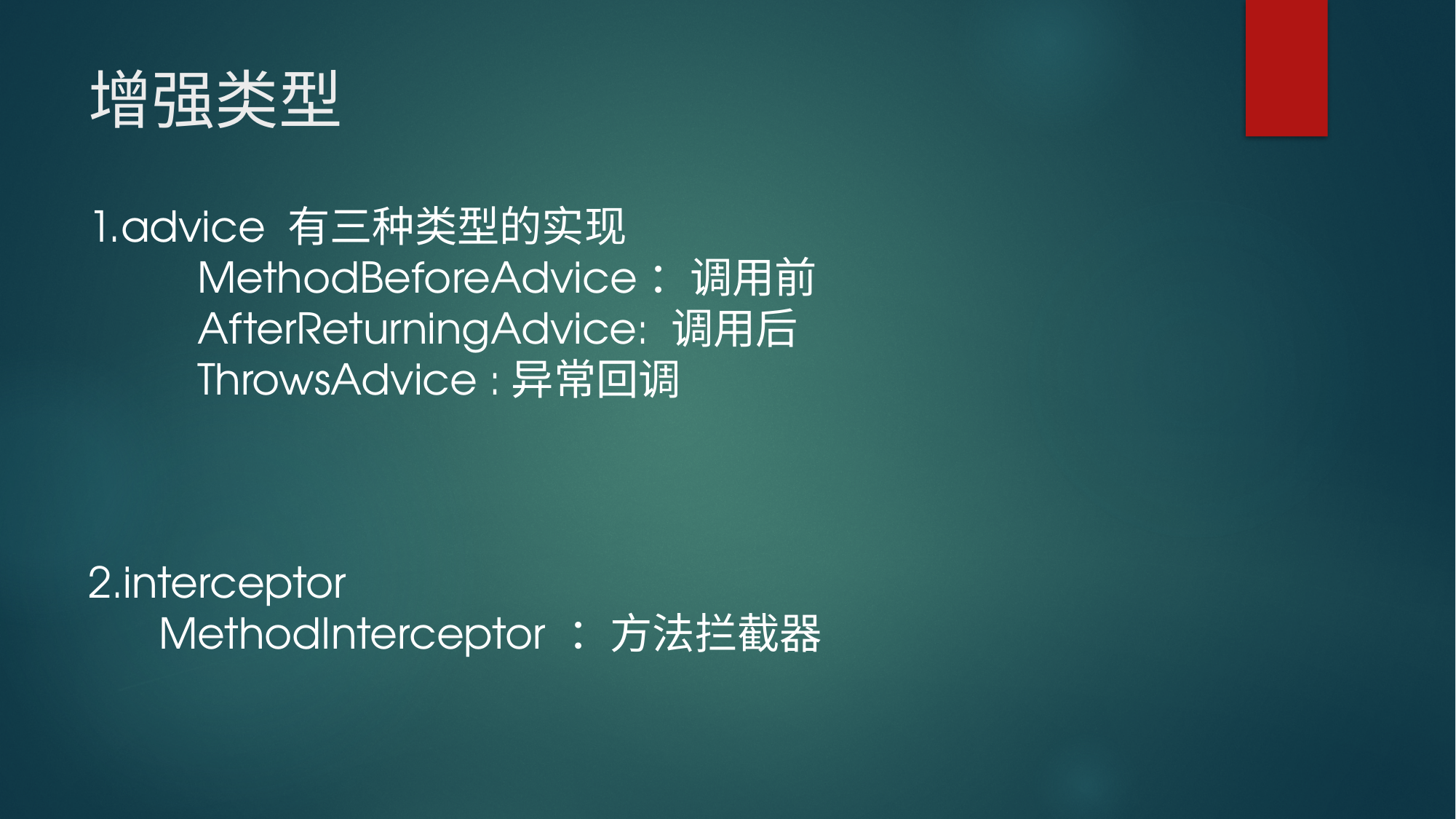

# 增强类型
1.advice 有三种类型的实现
	MethodBeforeAdvice：调用前
	AfterReturningAdvice: 调用后
	ThrowsAdvice :异常回调

2.interceptor
      MethodInterceptor ：方法拦截器